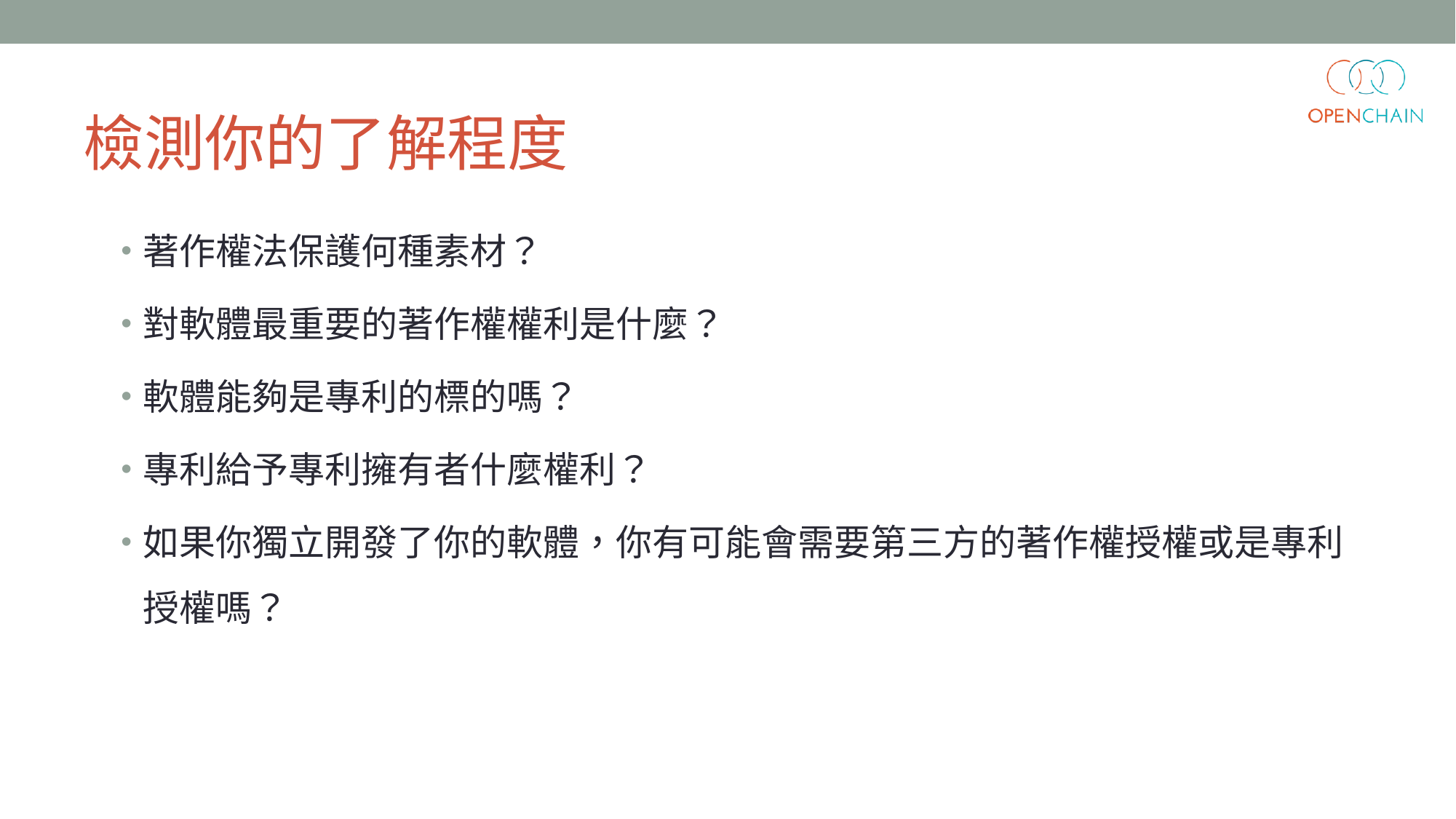

# 檢測你的了解程度
著作權法保護何種素材？
對軟體最重要的著作權權利是什麼？
軟體能夠是專利的標的嗎？
專利給予專利擁有者什麼權利？
如果你獨立開發了你的軟體，你有可能會需要第三方的著作權授權或是專利授權嗎？